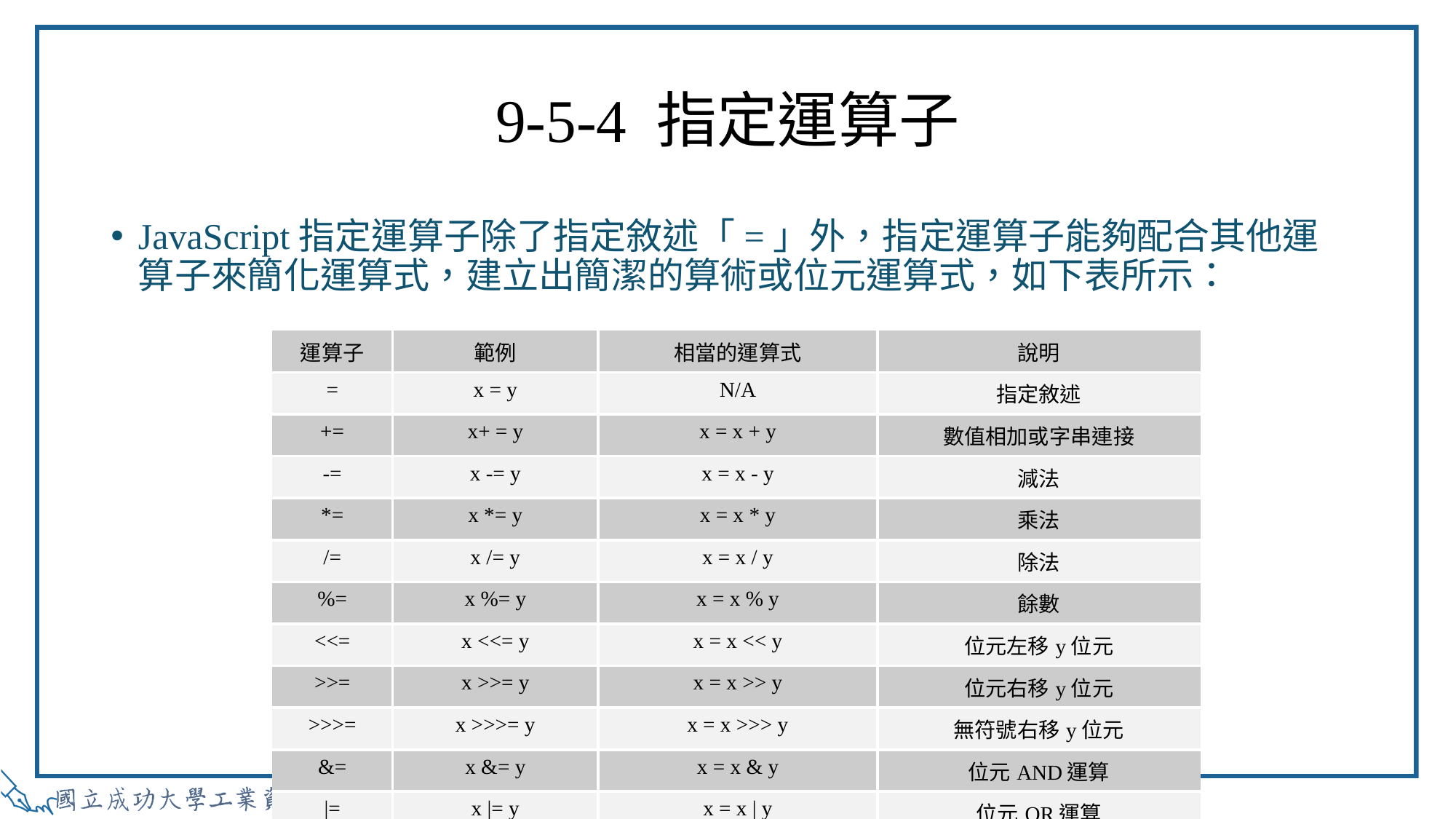

# 9-5-4 指定運算子
JavaScript指定運算子除了指定敘述「=」外，指定運算子能夠配合其他運算子來簡化運算式，建立出簡潔的算術或位元運算式，如下表所示：

| 運算子 | 範例 | 相當的運算式 | 說明 |
| --- | --- | --- | --- |
| = | x = y | N/A | 指定敘述 |
| += | x+ = y | x = x + y | 數值相加或字串連接 |
| -= | x -= y | x = x - y | 減法 |
| \*= | x \*= y | x = x \* y | 乘法 |
| /= | x /= y | x = x / y | 除法 |
| %= | x %= y | x = x % y | 餘數 |
| <<= | x <<= y | x = x << y | 位元左移y位元 |
| >>= | x >>= y | x = x >> y | 位元右移y位元 |
| >>>= | x >>>= y | x = x >>> y | 無符號右移y位元 |
| &= | x &= y | x = x & y | 位元AND運算 |
| |= | x |= y | x = x | y | 位元OR運算 |
| ^= | x ^= y | x = x ^ y | 位元XOR運算 |